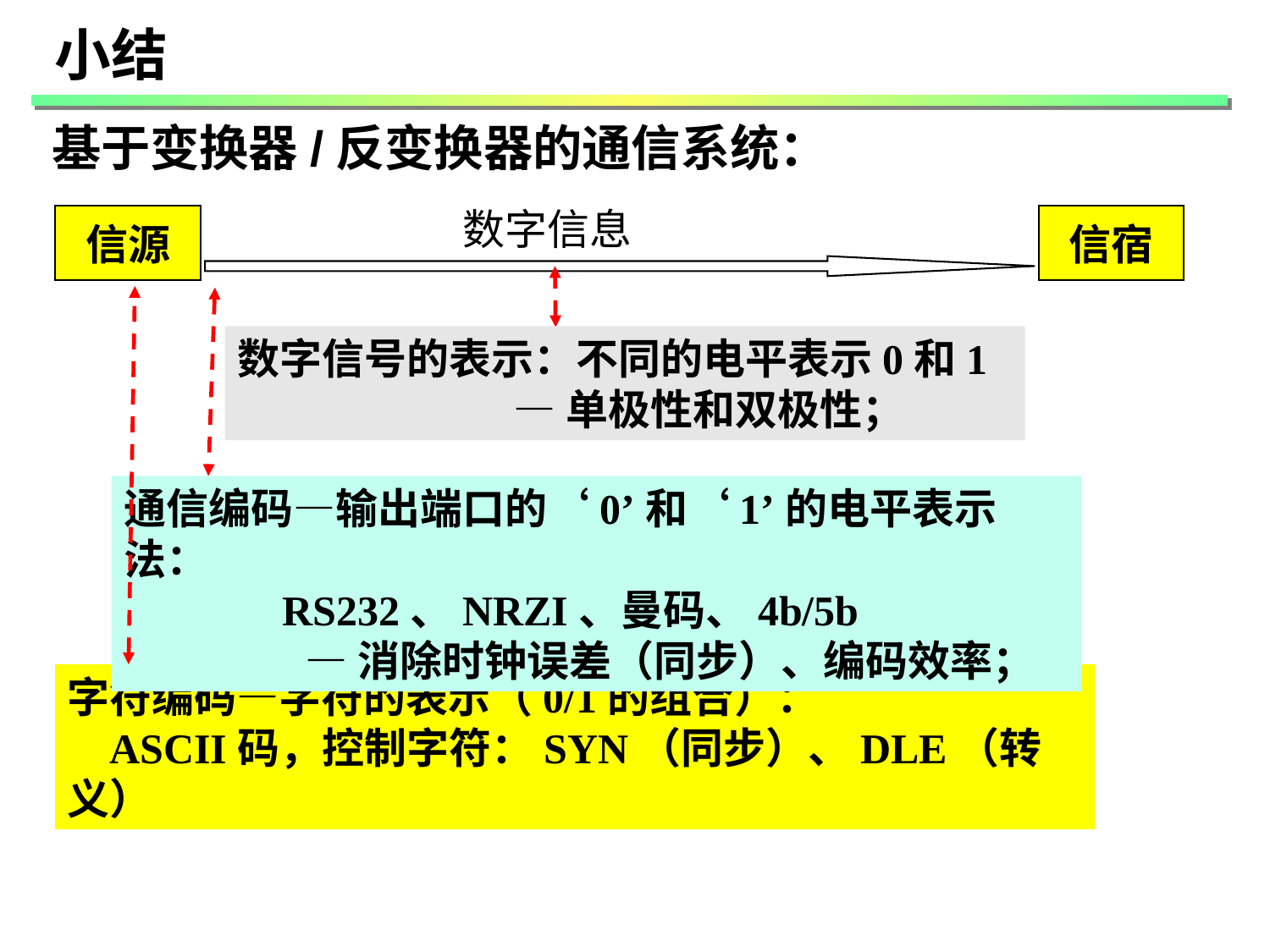

小结

基于变换器/反变换器的通信系统：
数字信息
信源
信宿

数字信号的表示：不同的电平表示0和1
                             —单极性和双极性；
通信编码—输出端口的‘0’和‘1’的电平表示法：
               RS232、NRZI、曼码、4b/5b
                   —消除时钟误差（同步）、编码效率；
字符编码—字符的表示（0/1的组合）：
    ASCII码，控制字符：SYN（同步）、DLE（转义）